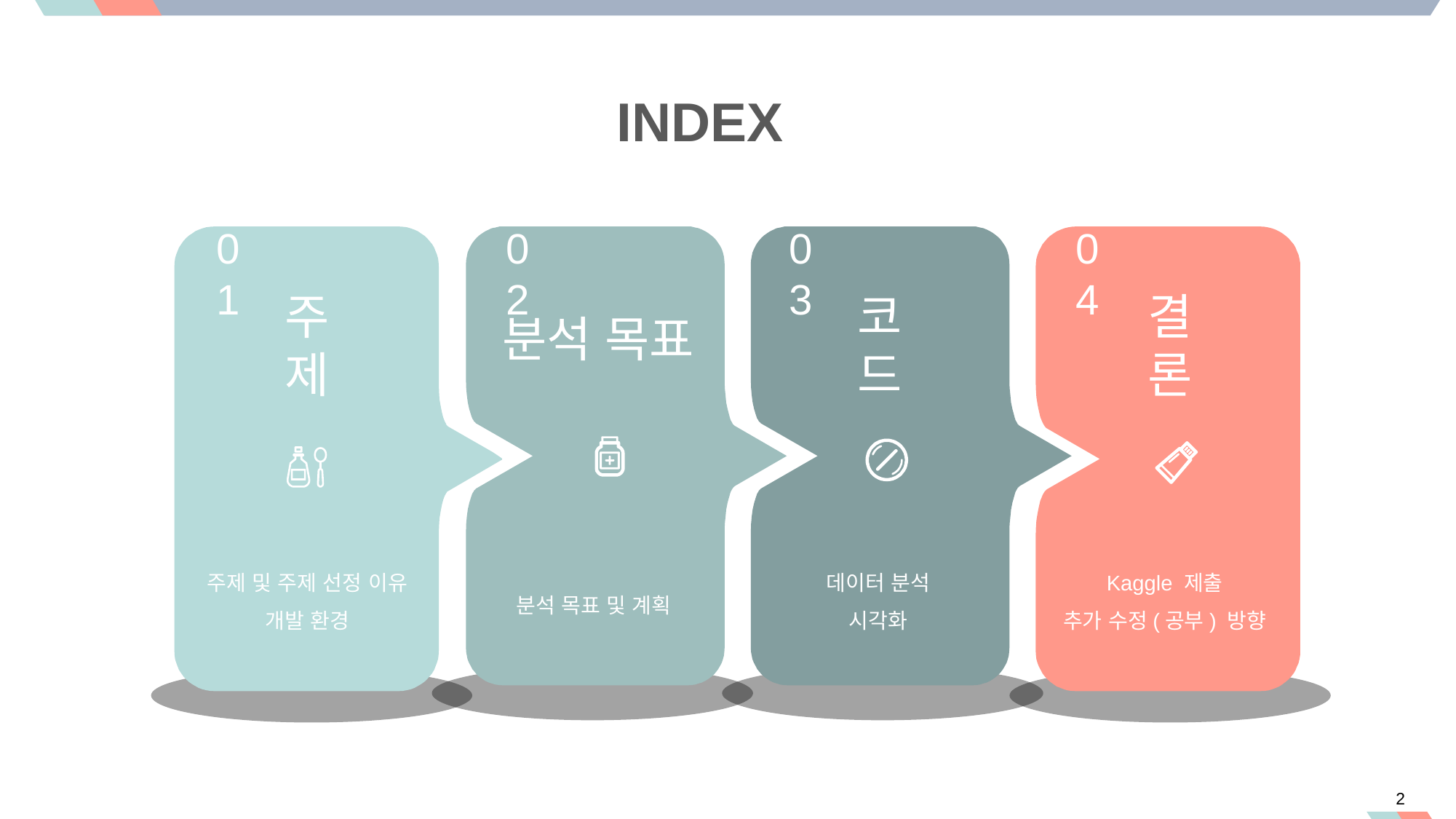

INDEX
01
02
03
04

분석 목표
주제
코드
결론

Kaggle 제출
추가 수정(공부) 방향
주제 및 주제 선정 이유
개발 환경
데이터 분석
시각화
분석 목표 및 계획